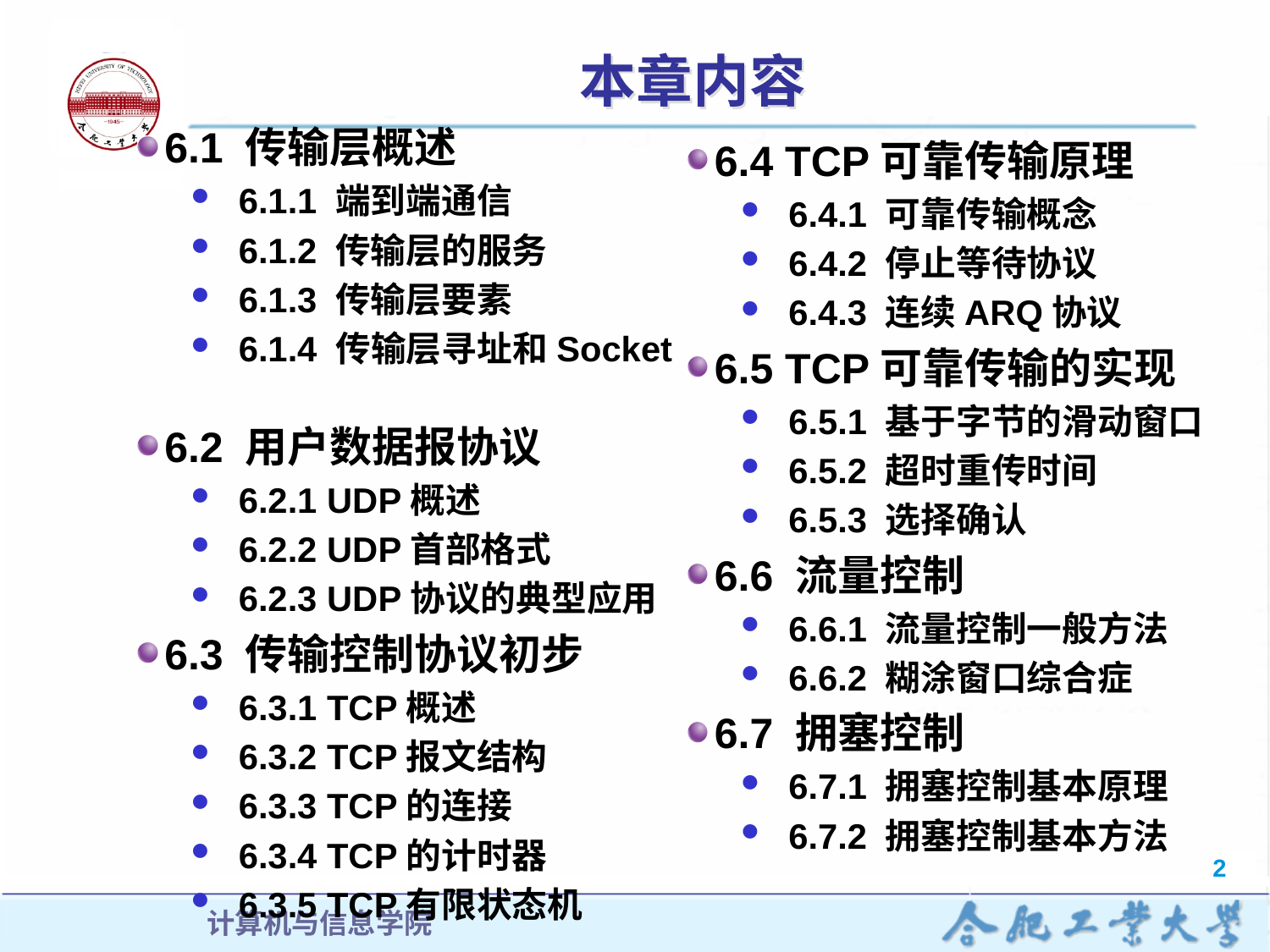

# 本章内容
6.1 传输层概述
6.1.1 端到端通信
6.1.2 传输层的服务
6.1.3 传输层要素
6.1.4 传输层寻址和Socket
6.2 用户数据报协议
6.2.1 UDP概述
6.2.2 UDP首部格式
6.2.3 UDP协议的典型应用
6.3 传输控制协议初步
6.3.1 TCP概述
6.3.2 TCP报文结构
6.3.3 TCP的连接
6.3.4 TCP的计时器
6.3.5 TCP有限状态机
6.4 TCP可靠传输原理
6.4.1 可靠传输概念
6.4.2 停止等待协议
6.4.3 连续ARQ协议
6.5 TCP可靠传输的实现
6.5.1 基于字节的滑动窗口
6.5.2 超时重传时间
6.5.3 选择确认
6.6 流量控制
6.6.1 流量控制一般方法
6.6.2 糊涂窗口综合症
6.7 拥塞控制
6.7.1 拥塞控制基本原理
6.7.2 拥塞控制基本方法